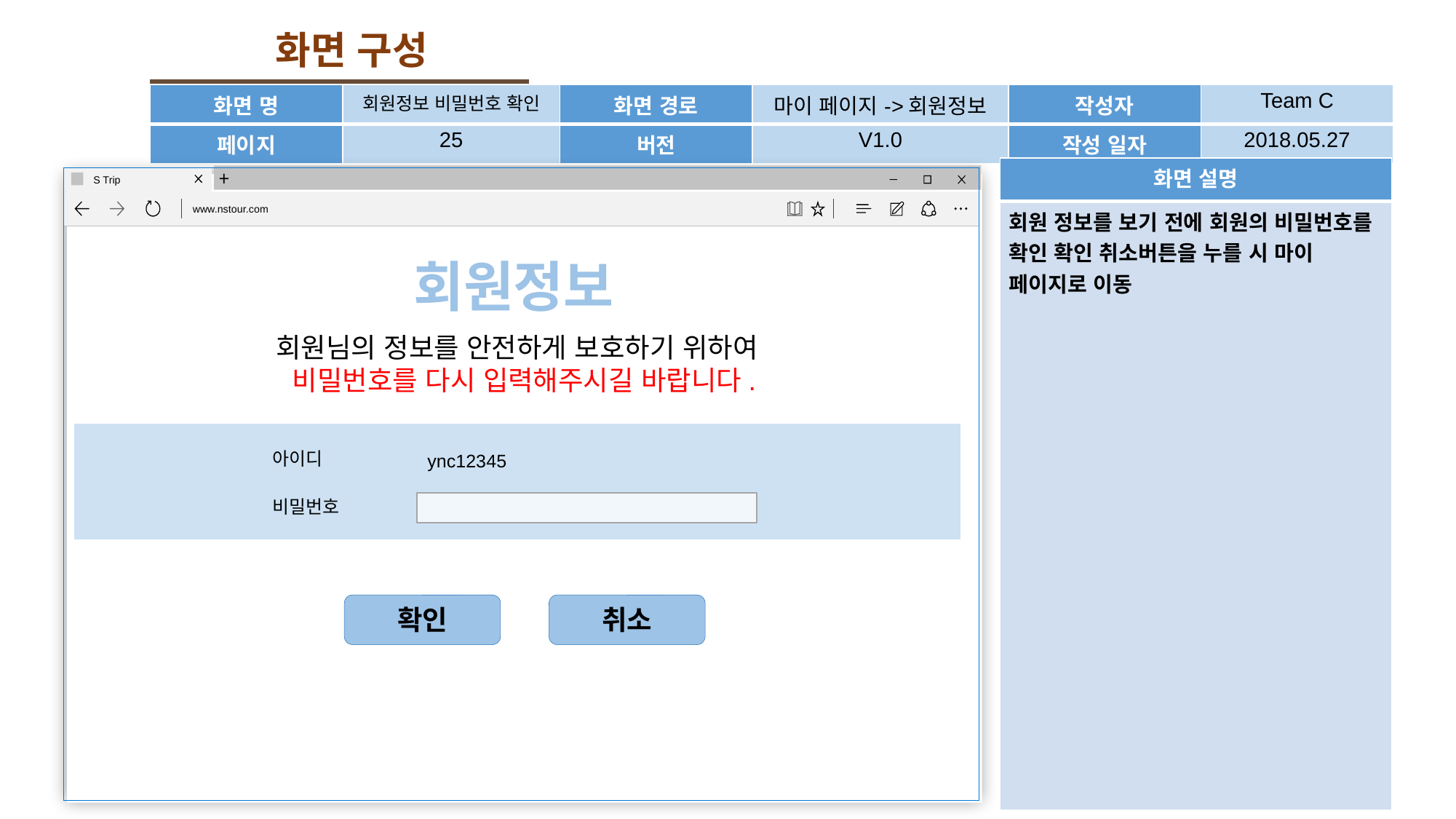

화면 구성
| 화면 명 | 회원정보 비밀번호 확인 | 화면 경로 | 마이 페이지->회원정보 | 작성자 | Team C |
| --- | --- | --- | --- | --- | --- |
| 페이지 | 25 | 버전 | V1.0 | 작성 일자 | 2018.05.27 |
| 화면 설명 |
| --- |
| 회원 정보를 보기 전에 회원의 비밀번호를 확인 확인 취소버튼을 누를 시 마이 페이지로 이동 |

S Trip

www.nstour.com

회원정보
회원님의 정보를 안전하게 보호하기 위하여
 비밀번호를 다시 입력해주시길 바랍니다.

아이디
ync12345
비밀번호

확인
취소